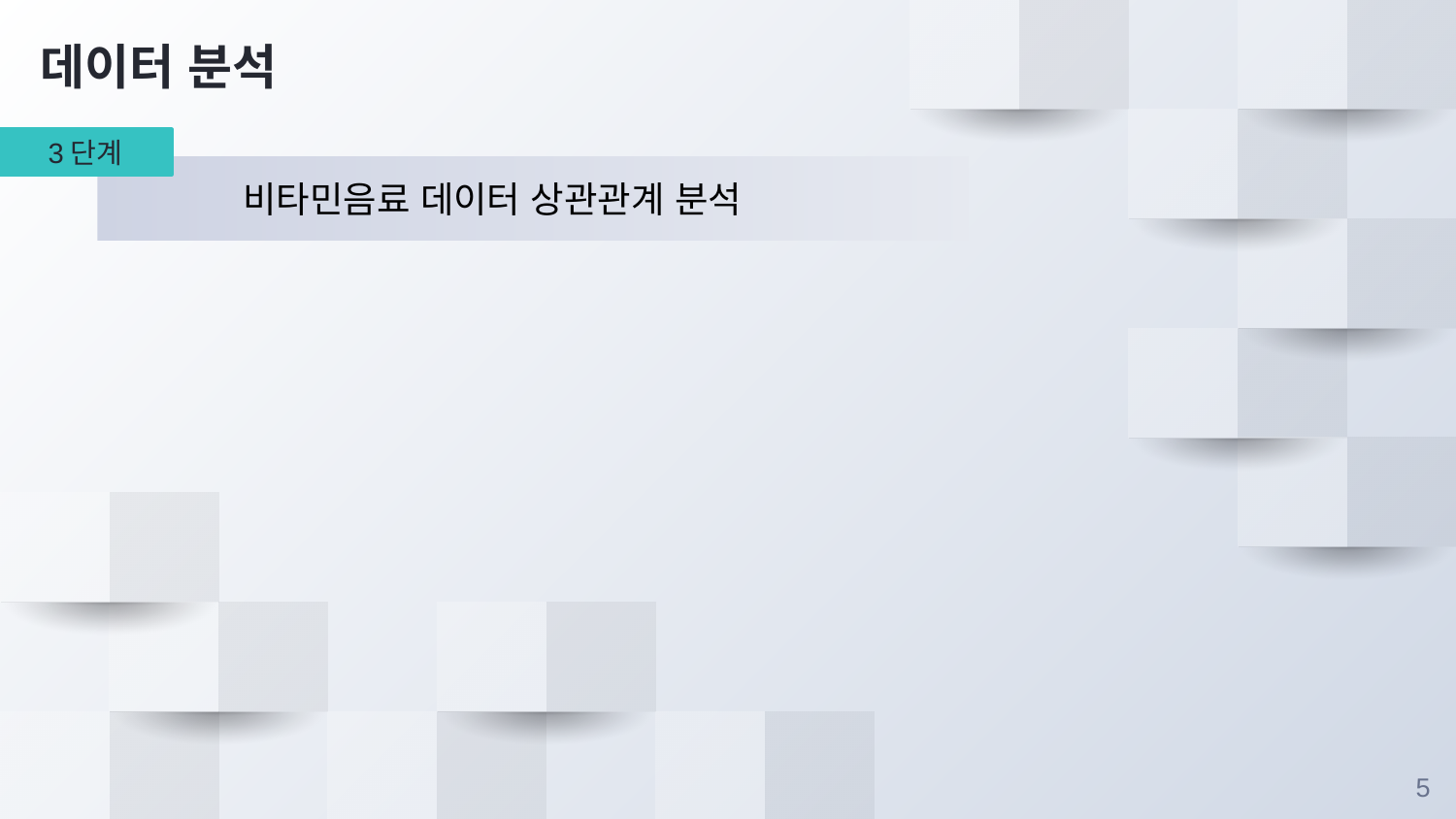

데이터 분석
3단계
	비타민음료 데이터 상관관계 분석
5